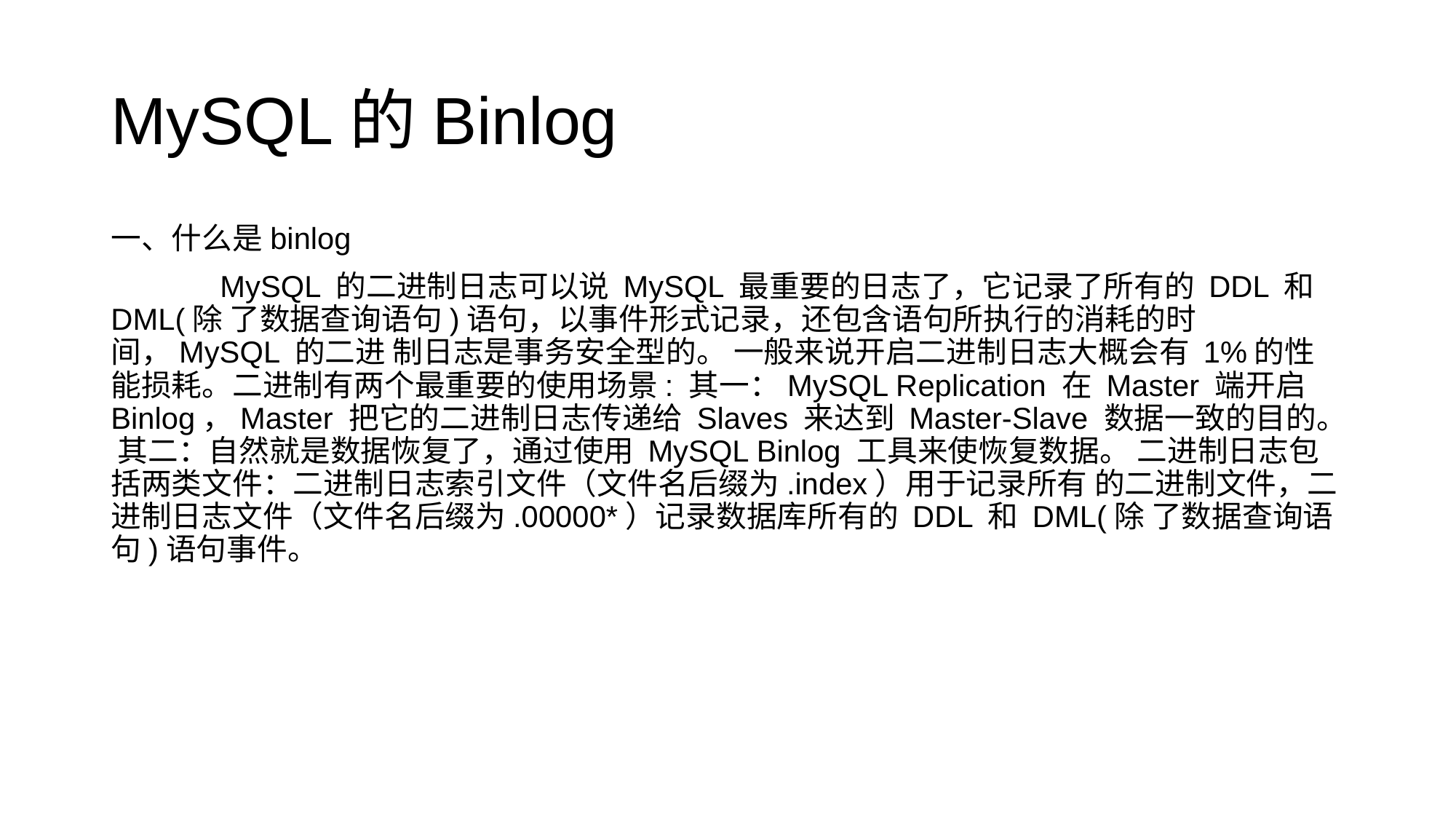

# MySQL的Binlog
一、什么是binlog
	MySQL 的二进制日志可以说 MySQL 最重要的日志了，它记录了所有的 DDL 和 DML(除 了数据查询语句)语句，以事件形式记录，还包含语句所执行的消耗的时间，MySQL 的二进 制日志是事务安全型的。 一般来说开启二进制日志大概会有 1%的性能损耗。二进制有两个最重要的使用场景: 其一：MySQL Replication 在 Master 端开启 Binlog，Master 把它的二进制日志传递给 Slaves 来达到 Master-Slave 数据一致的目的。 其二：自然就是数据恢复了，通过使用 MySQL Binlog 工具来使恢复数据。 二进制日志包括两类文件：二进制日志索引文件（文件名后缀为.index）用于记录所有 的二进制文件，二进制日志文件（文件名后缀为.00000*）记录数据库所有的 DDL 和 DML(除 了数据查询语句)语句事件。